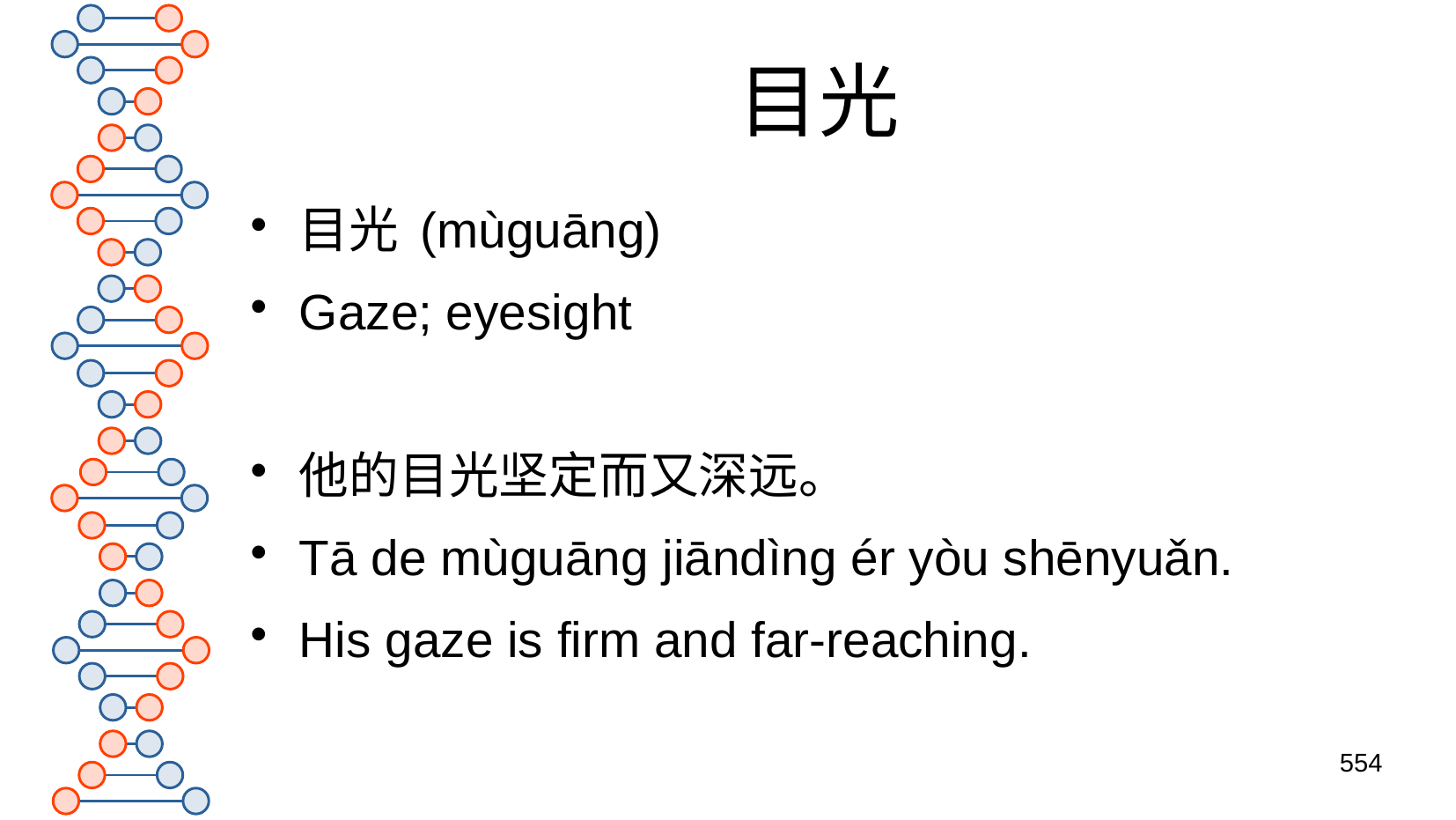

# 目光
目光 (mùguāng)
Gaze; eyesight

他的目光坚定而又深远。
Tā de mùguāng jiāndìng ér yòu shēnyuǎn.
His gaze is firm and far-reaching.
554